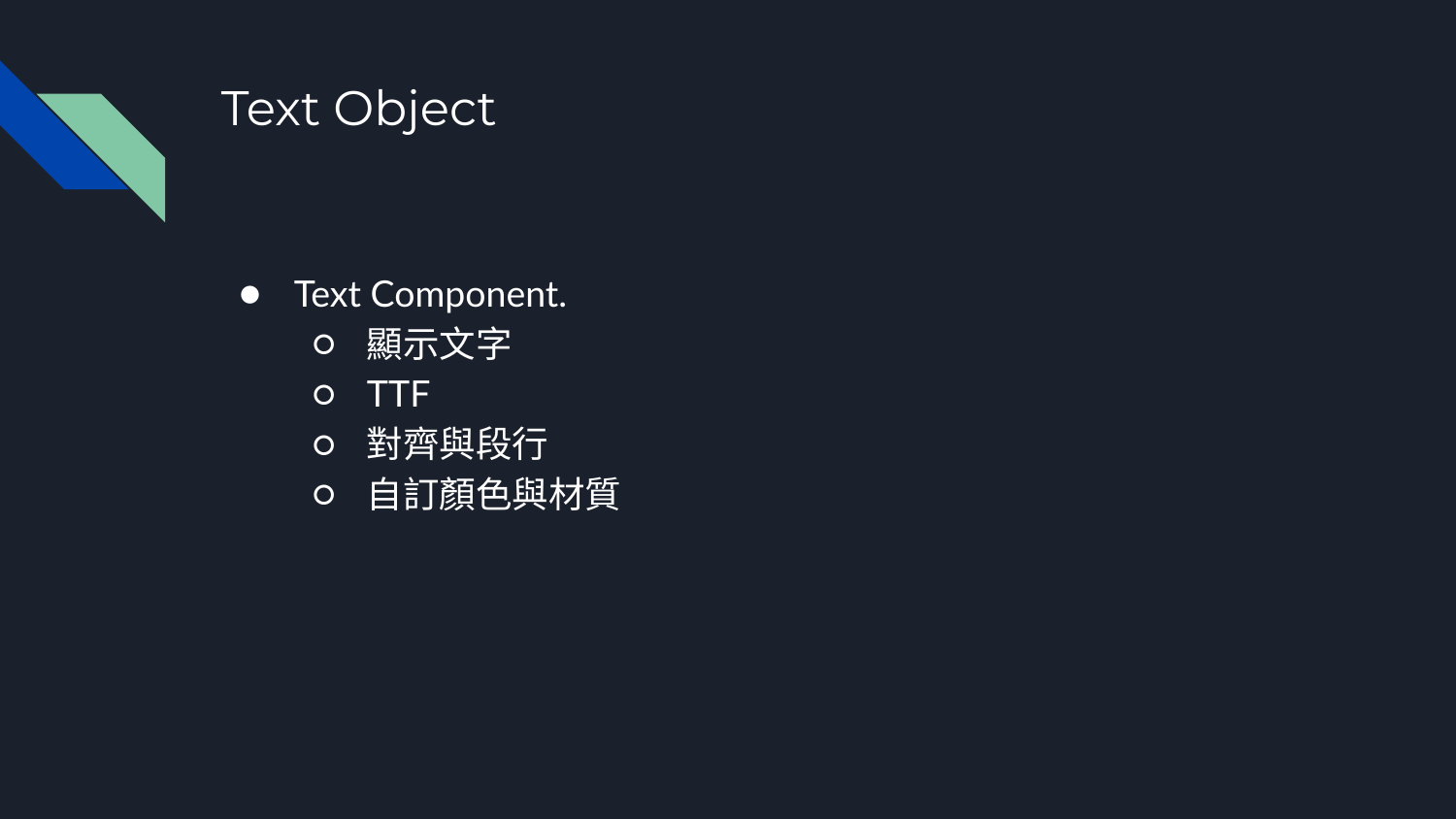

# Text Object
Text Component.
顯示文字
TTF
對齊與段行
自訂顏色與材質